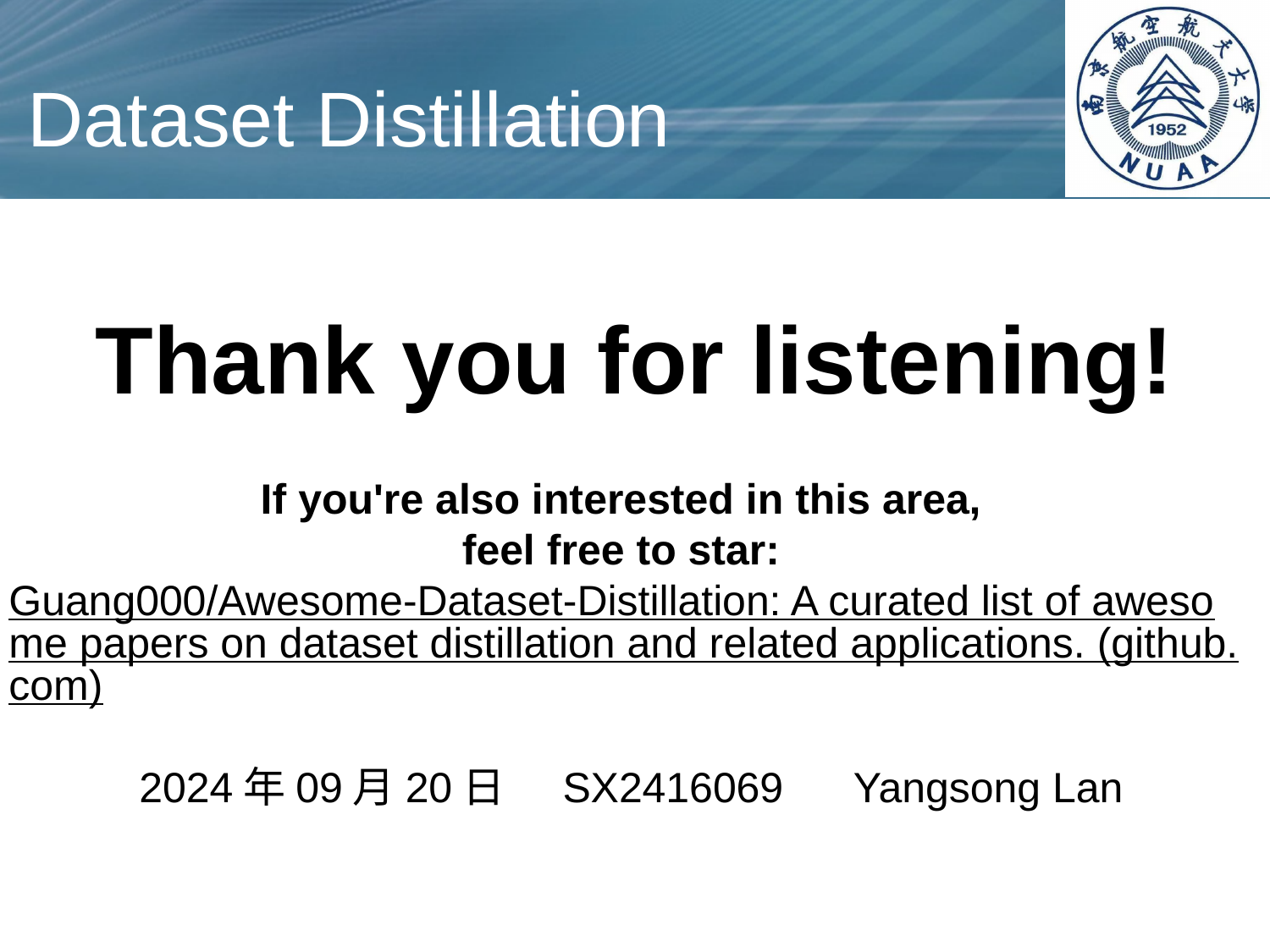

# Dataset Distillation
Thank you for listening!

If you're also interested in this area,
feel free to star:
Guang000/Awesome-Dataset-Distillation: A curated list of awesome papers on dataset distillation and related applications. (github.com)
2024年09月20日     SX2416069      Yangsong Lan